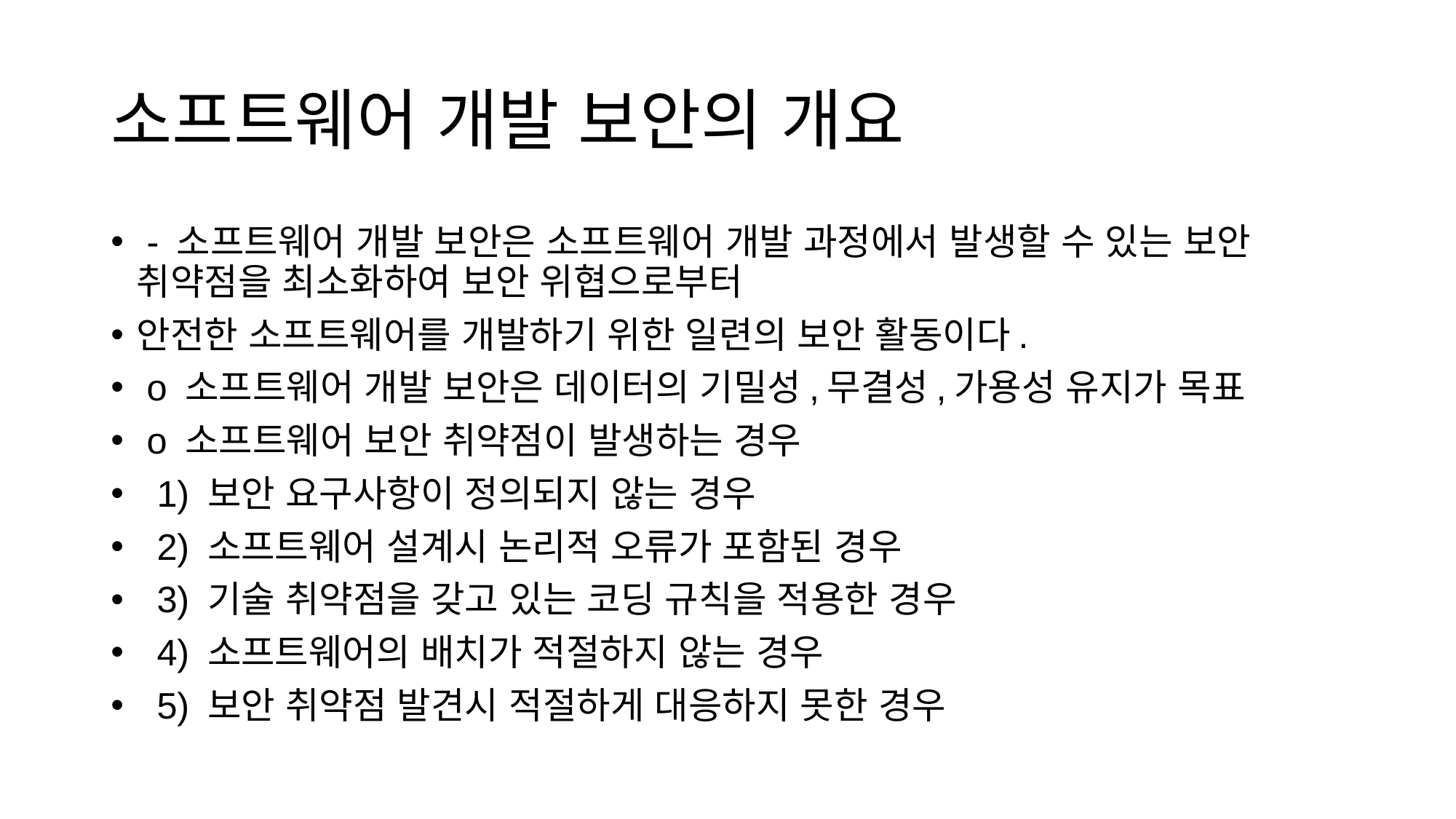

# 소프트웨어 개발 보안의 개요
 - 소프트웨어 개발 보안은 소프트웨어 개발 과정에서 발생할 수 있는 보안 취약점을 최소화하여 보안 위협으로부터
안전한 소프트웨어를 개발하기 위한 일련의 보안 활동이다.
 o 소프트웨어 개발 보안은 데이터의 기밀성,무결성,가용성 유지가 목표
 o 소프트웨어 보안 취약점이 발생하는 경우
  1) 보안 요구사항이 정의되지 않는 경우
  2) 소프트웨어 설계시 논리적 오류가 포함된 경우
  3) 기술 취약점을 갖고 있는 코딩 규칙을 적용한 경우
  4) 소프트웨어의 배치가 적절하지 않는 경우
  5) 보안 취약점 발견시 적절하게 대응하지 못한 경우